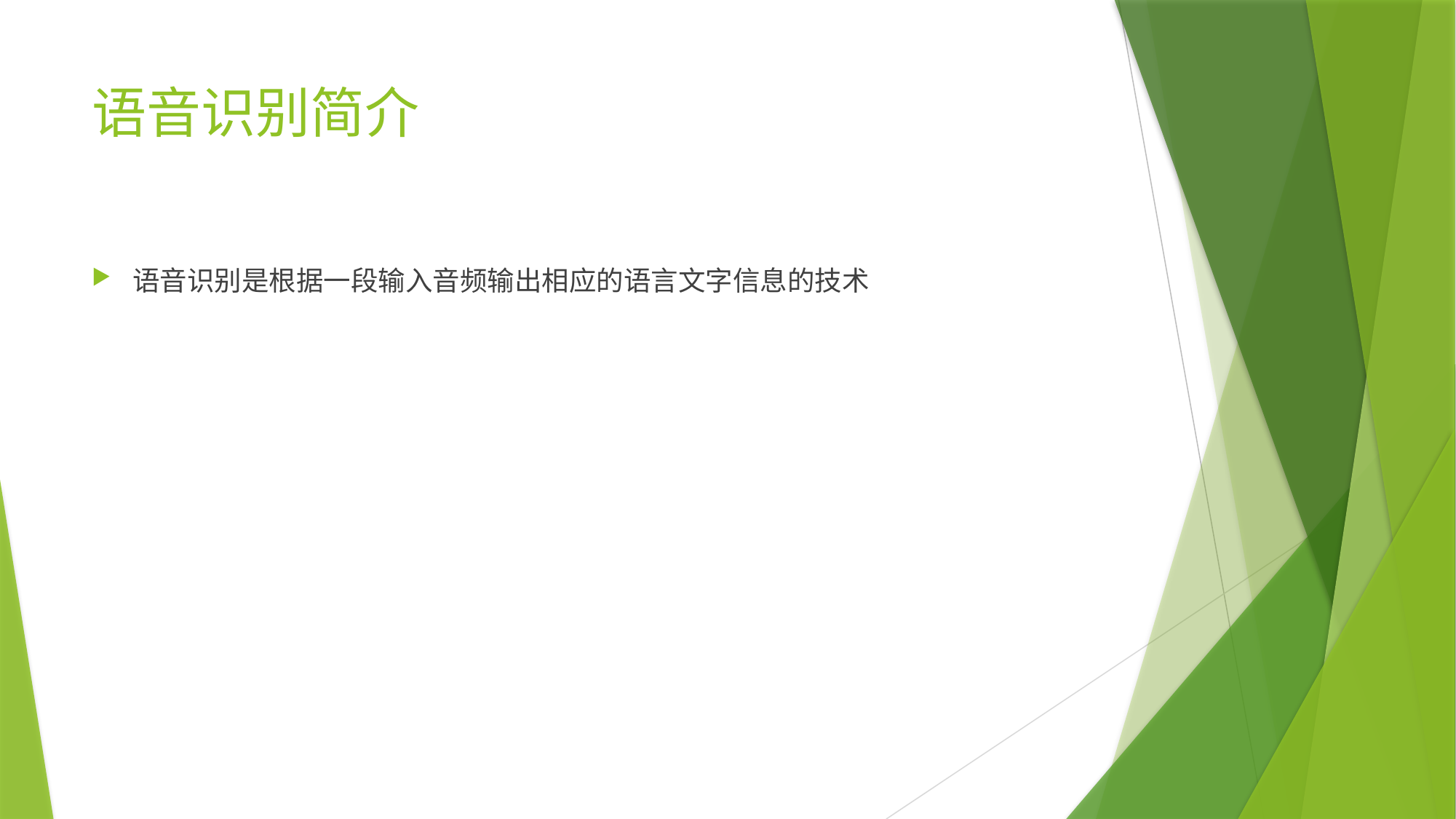

# 语音识别简介
语音识别是根据一段输入音频输出相应的语言文字信息的技术